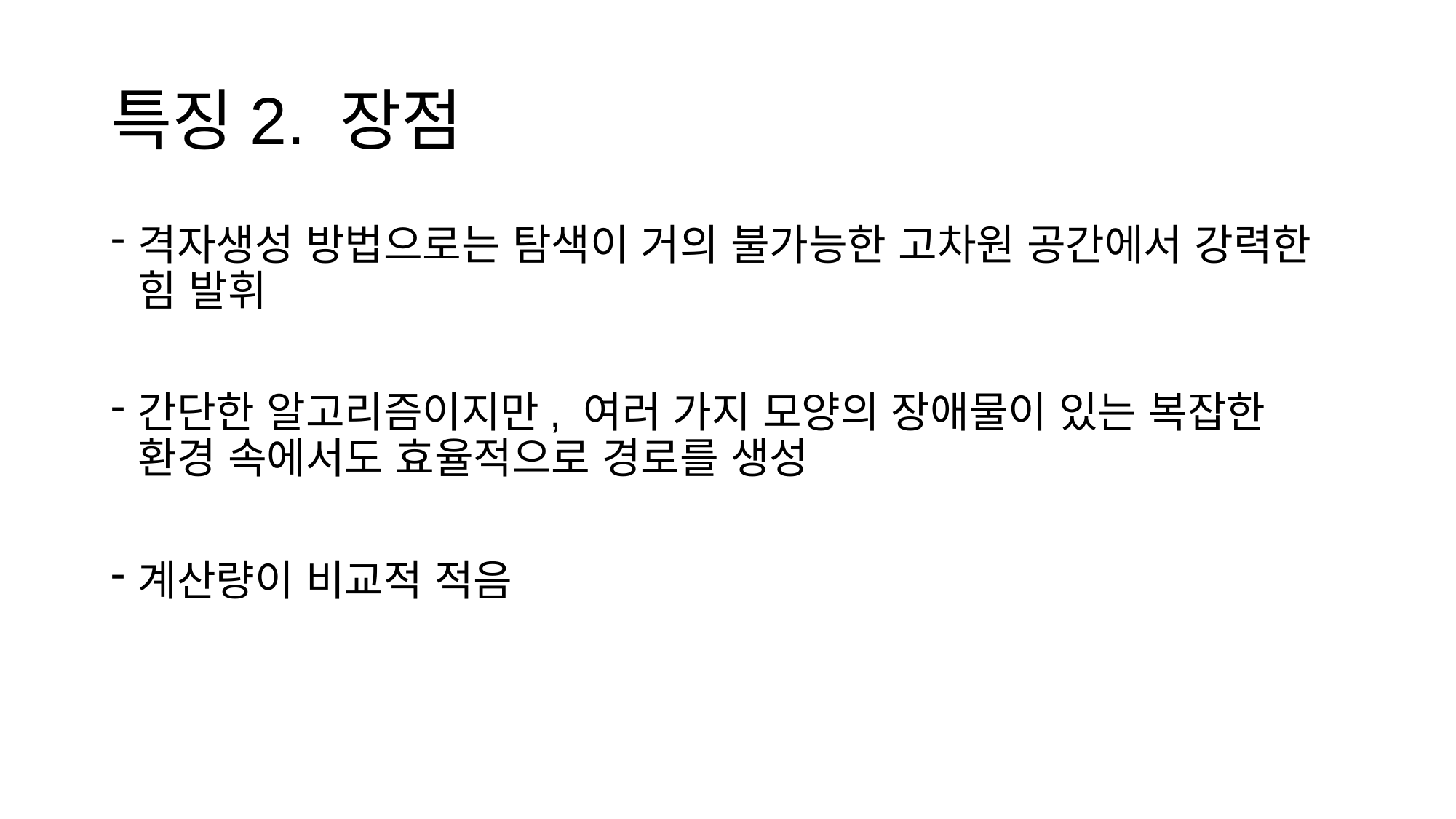

# 특징2. 장점
격자생성 방법으로는 탐색이 거의 불가능한 고차원 공간에서 강력한 힘 발휘

간단한 알고리즘이지만, 여러 가지 모양의 장애물이 있는 복잡한 환경 속에서도 효율적으로 경로를 생성

계산량이 비교적 적음